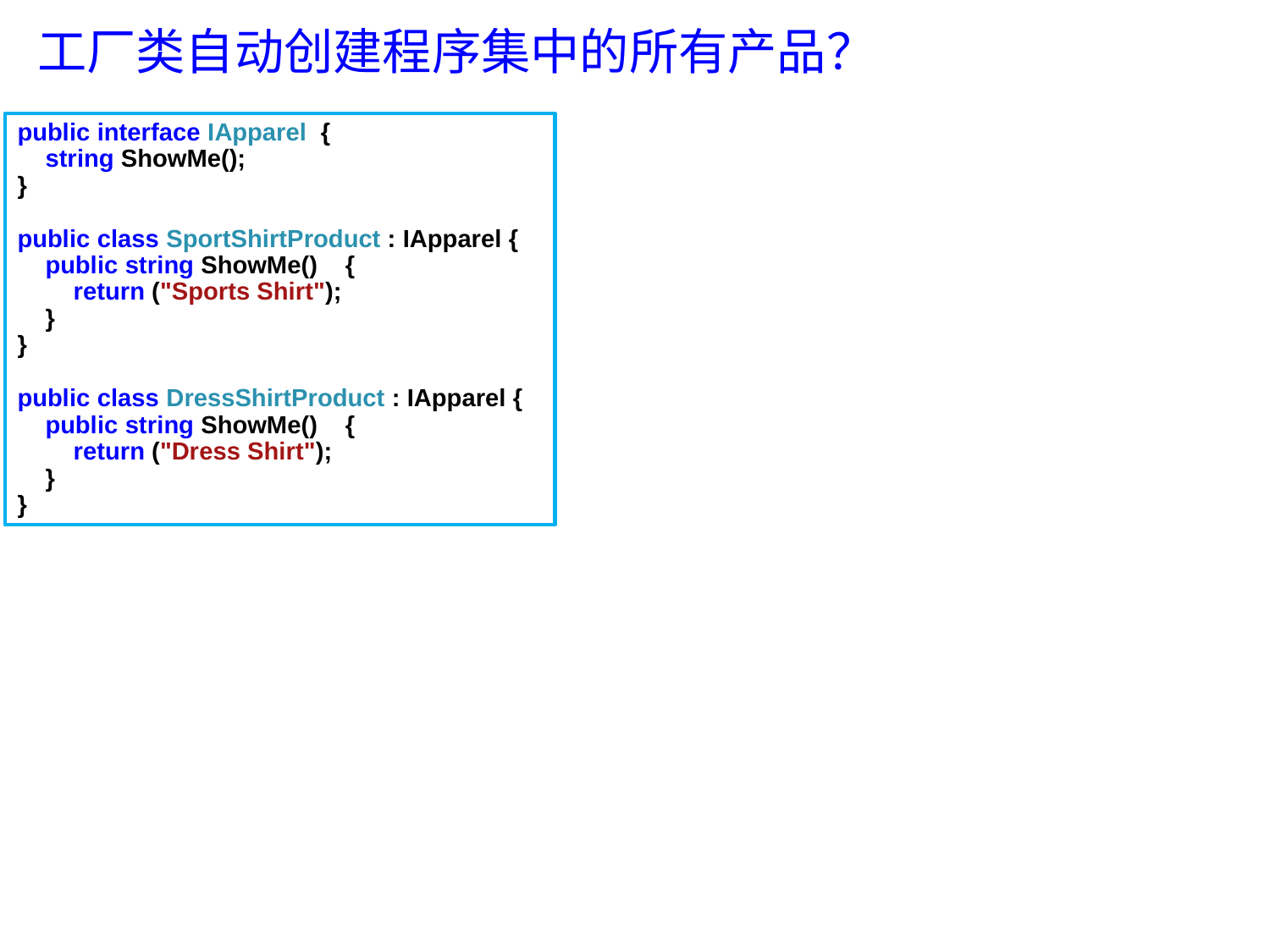

工厂类自动创建程序集中的所有产品？
public interface IApparel  {
    string ShowMe();
}

public class SportShirtProduct : IApparel {
    public string ShowMe()    {
        return ("Sports Shirt");
    }
}

public class DressShirtProduct : IApparel {
    public string ShowMe()    {
        return ("Dress Shirt");
    }
}